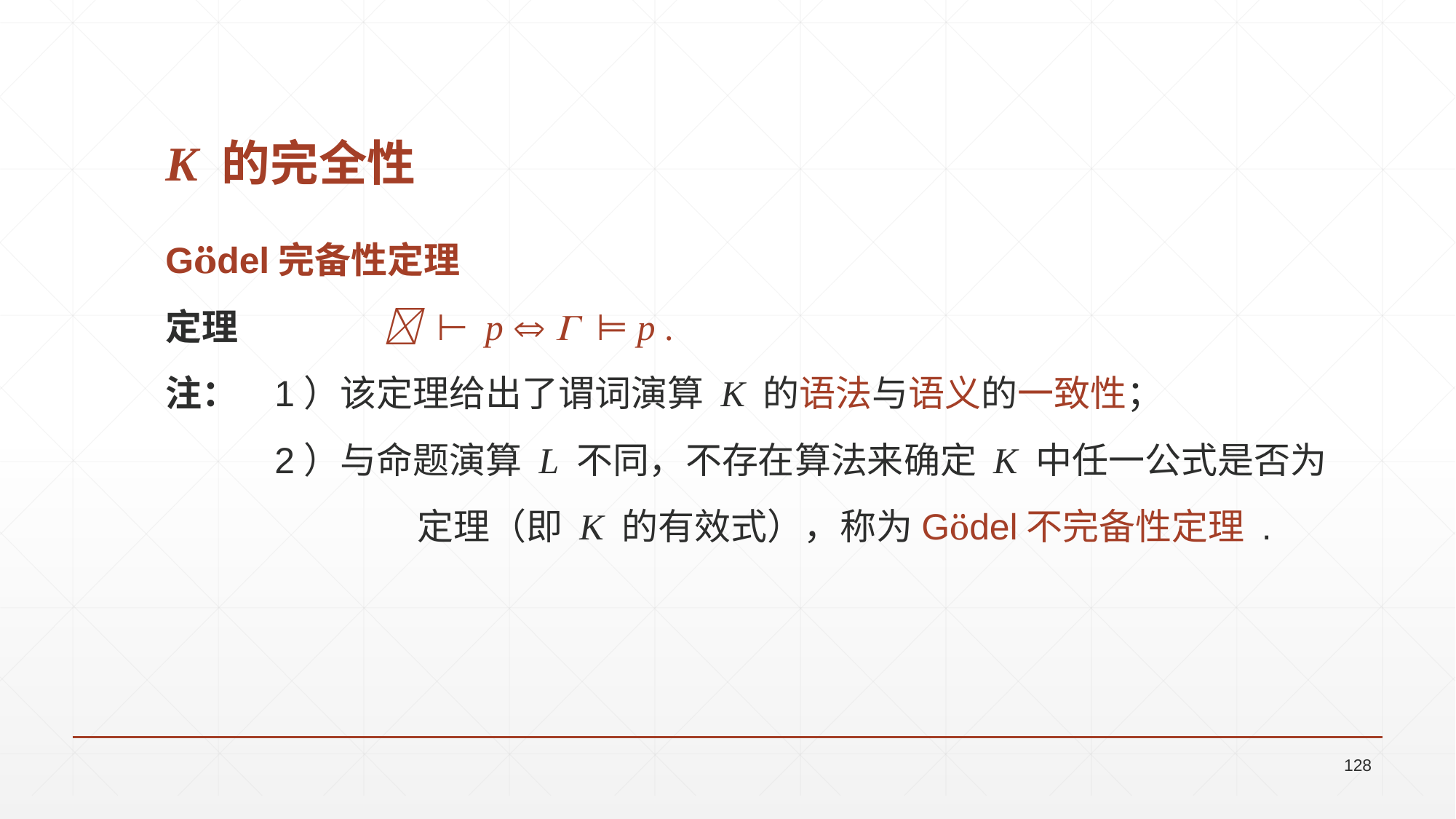

# K 的完全性
Gödel完备性定理
定理		Γ  ⊢ p ⇔ Γ  ⊨ p .
注：	1）该定理给出了谓词演算 K 的语法与语义的一致性；
	2）与命题演算 L 不同，不存在算法来确定 K 中任一公式是否为
		   定理（即 K 的有效式），称为Gödel不完备性定理 .
128